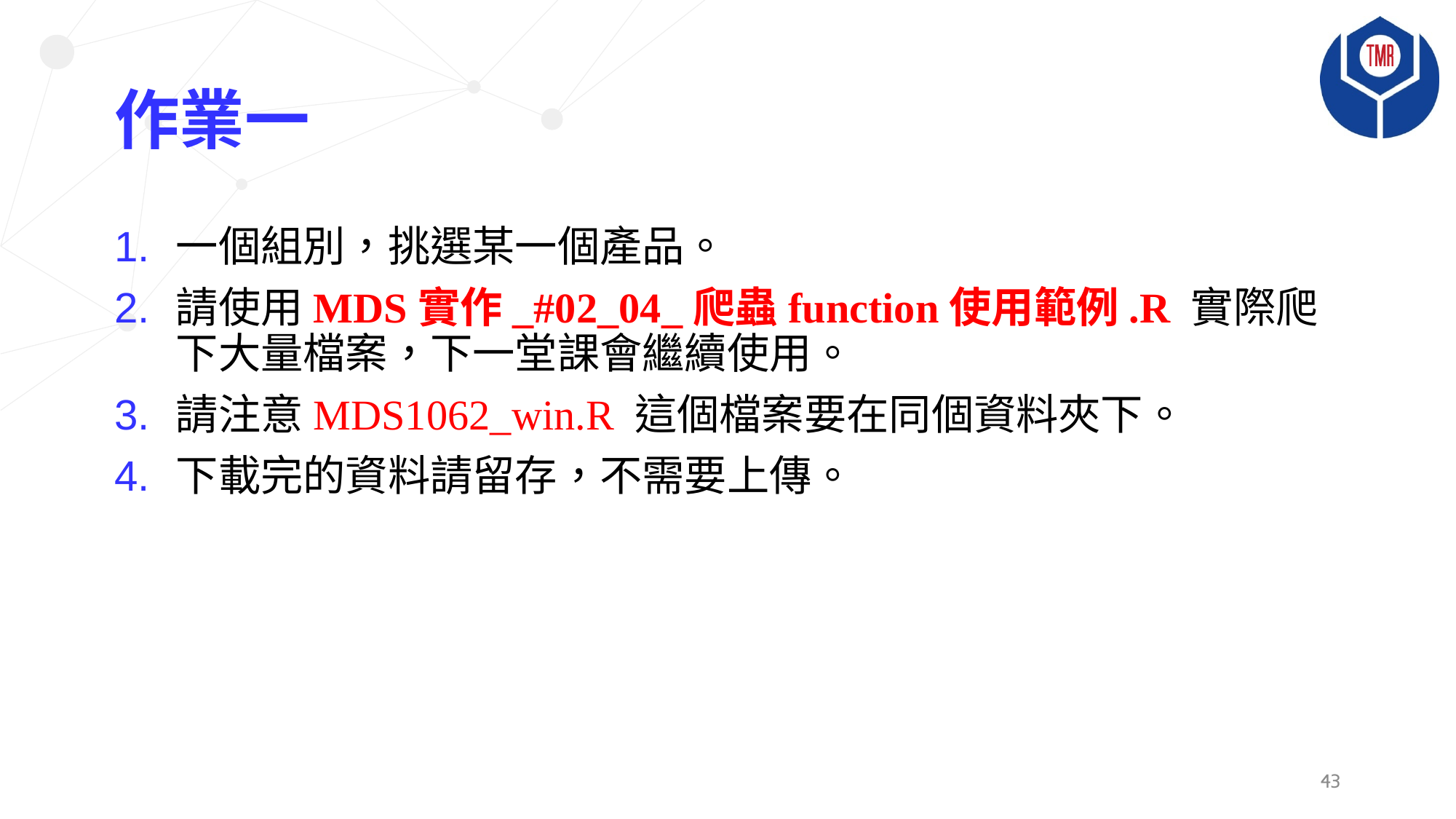

# 作業一
一個組別，挑選某一個產品。
請使用MDS實作_#02_04_爬蟲function使用範例.R 實際爬下大量檔案，下一堂課會繼續使用。
請注意MDS1062_win.R 這個檔案要在同個資料夾下。
下載完的資料請留存，不需要上傳。

43